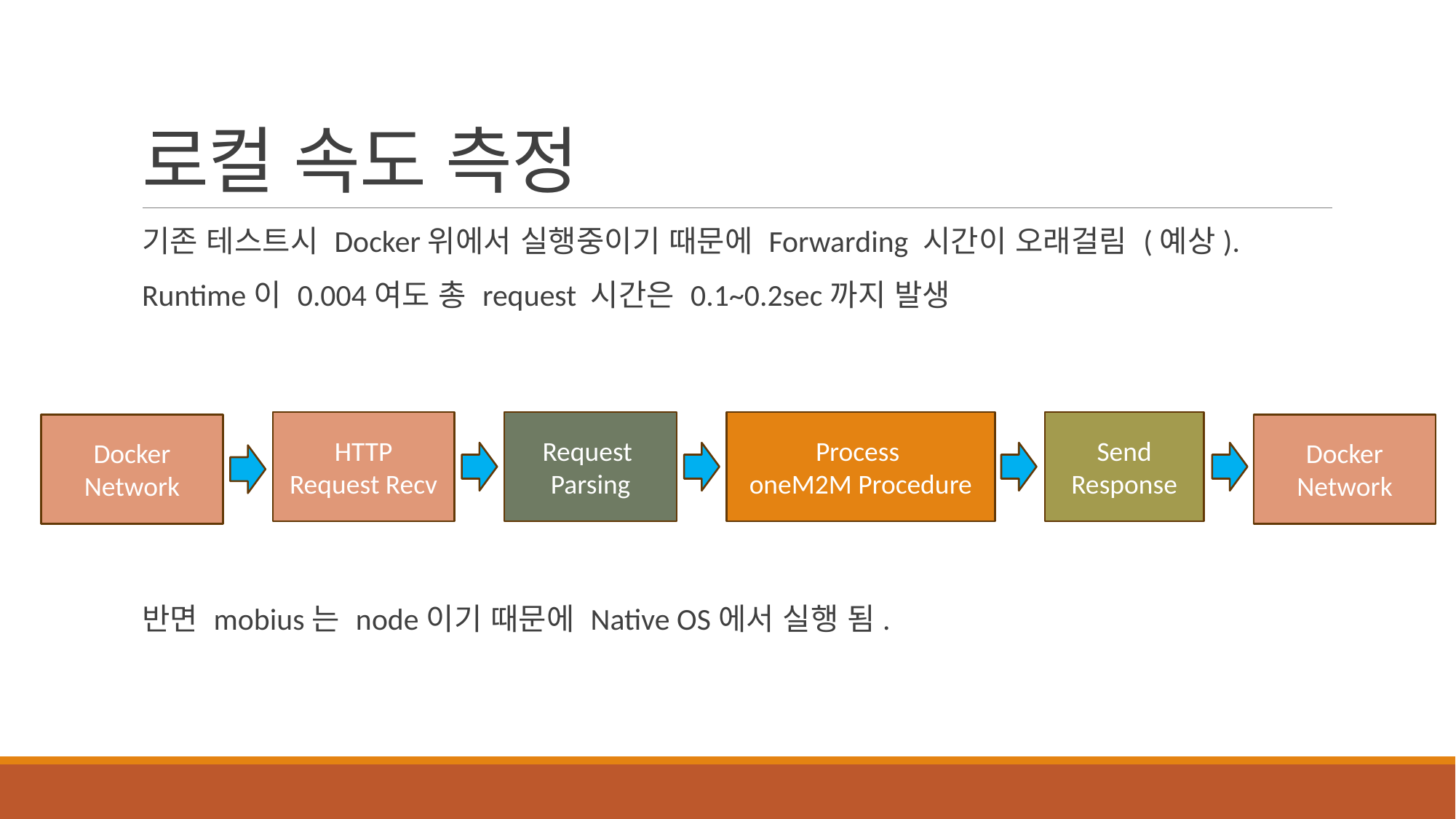

# 로컬 속도 측정
기존 테스트시 Docker위에서 실행중이기 때문에 Forwarding 시간이 오래걸림 (예상).
Runtime이 0.004여도 총 request 시간은 0.1~0.2sec까지 발생

반면 mobius는 node이기 때문에 Native OS에서 실행 됨.
HTTP
Request Recv
Request
Parsing
Process
oneM2M Procedure
Send
Response
Docker
Network
Docker
Network